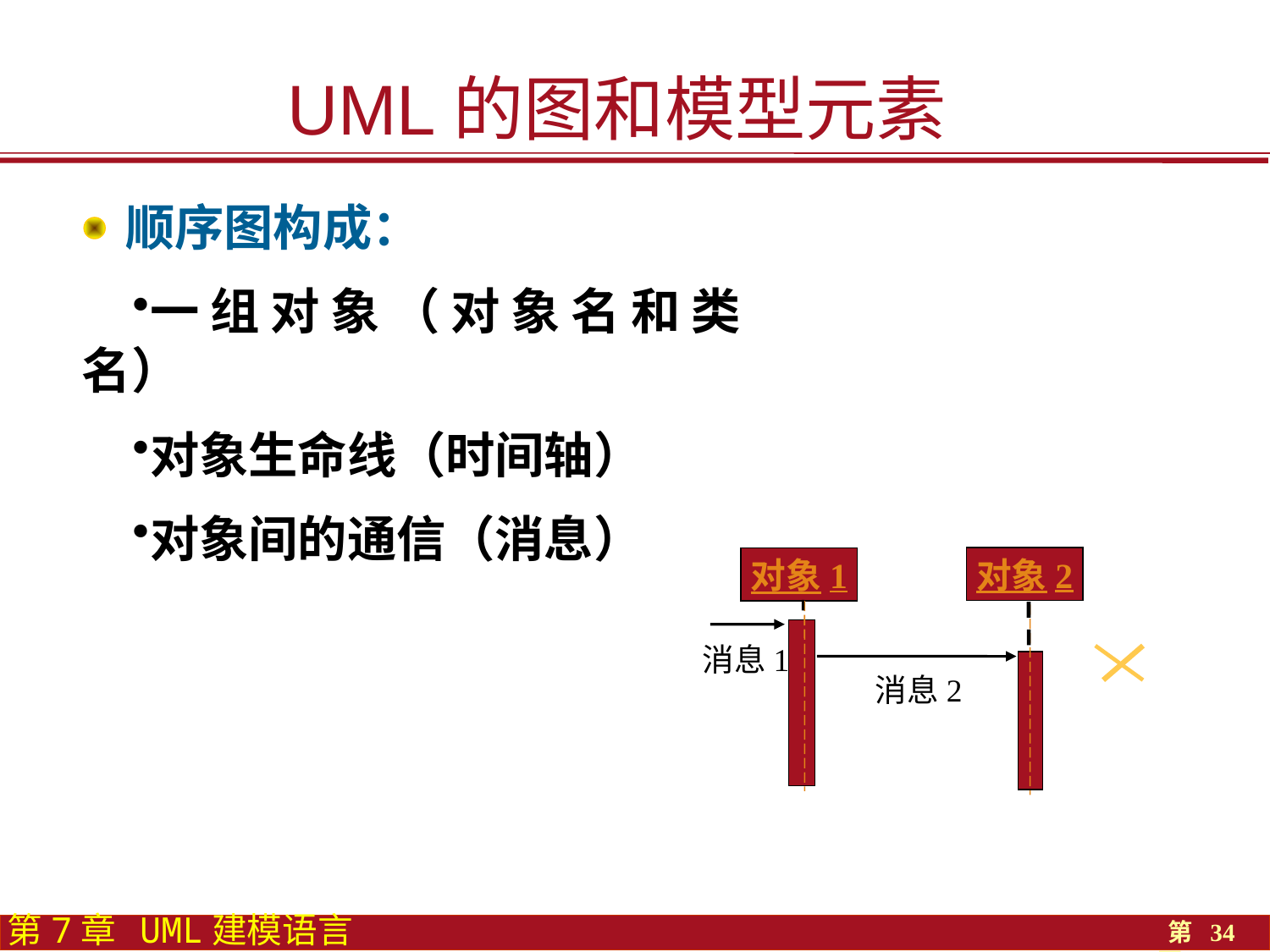

UML的图和模型元素
 顺序图构成：
一组对象（对象名和类名）
对象生命线（时间轴）
对象间的通信（消息）

对象2
对象1

消息1

消息2